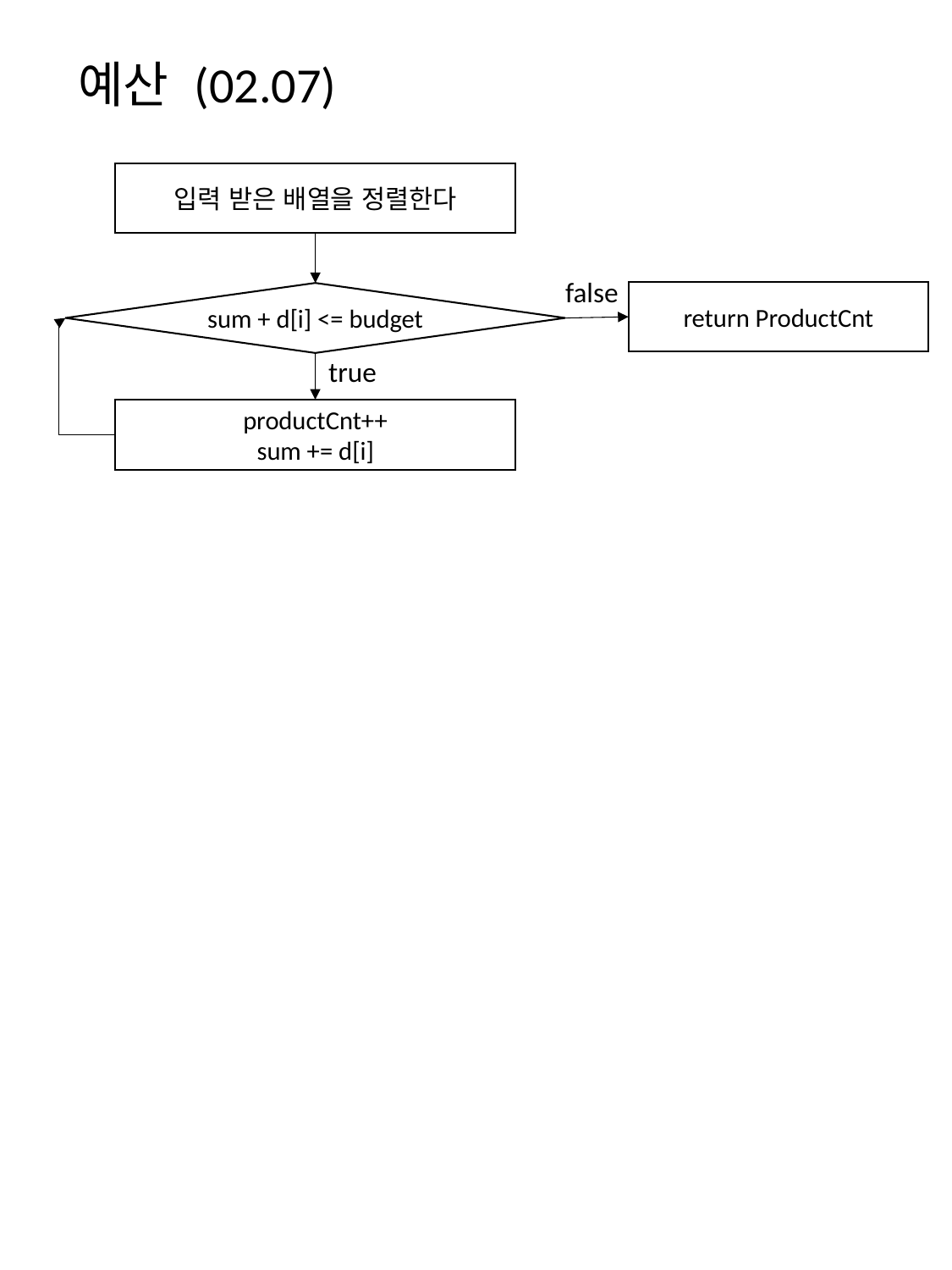

# 예산 (02.07)
입력 받은 배열을 정렬한다
false
return ProductCnt
sum + d[i] <= budget
true
productCnt++
sum += d[i]